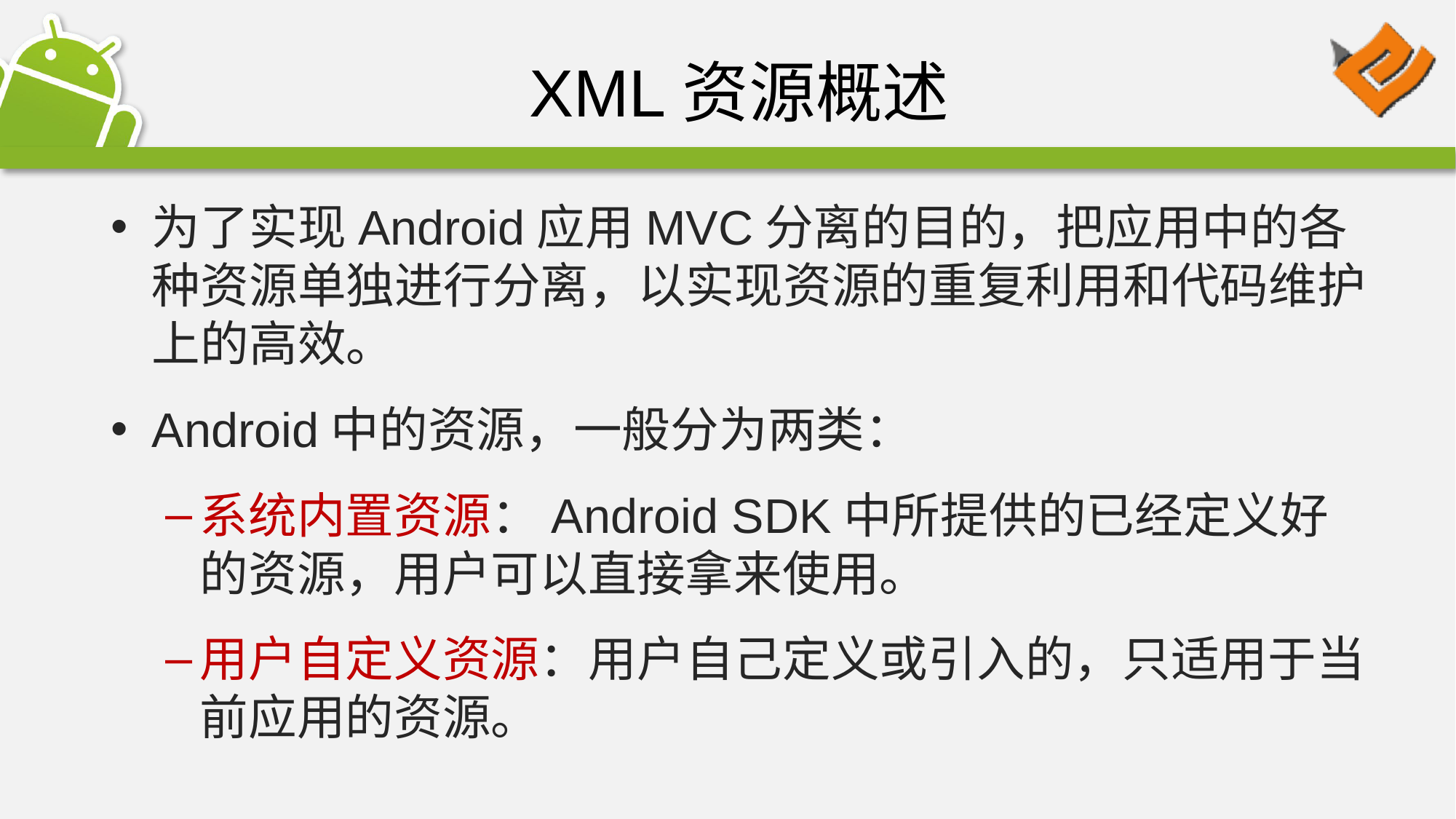

# XML资源概述
为了实现Android应用MVC分离的目的，把应用中的各种资源单独进行分离，以实现资源的重复利用和代码维护上的高效。
Android中的资源，一般分为两类：
系统内置资源：Android SDK中所提供的已经定义好的资源，用户可以直接拿来使用。
用户自定义资源：用户自己定义或引入的，只适用于当前应用的资源。